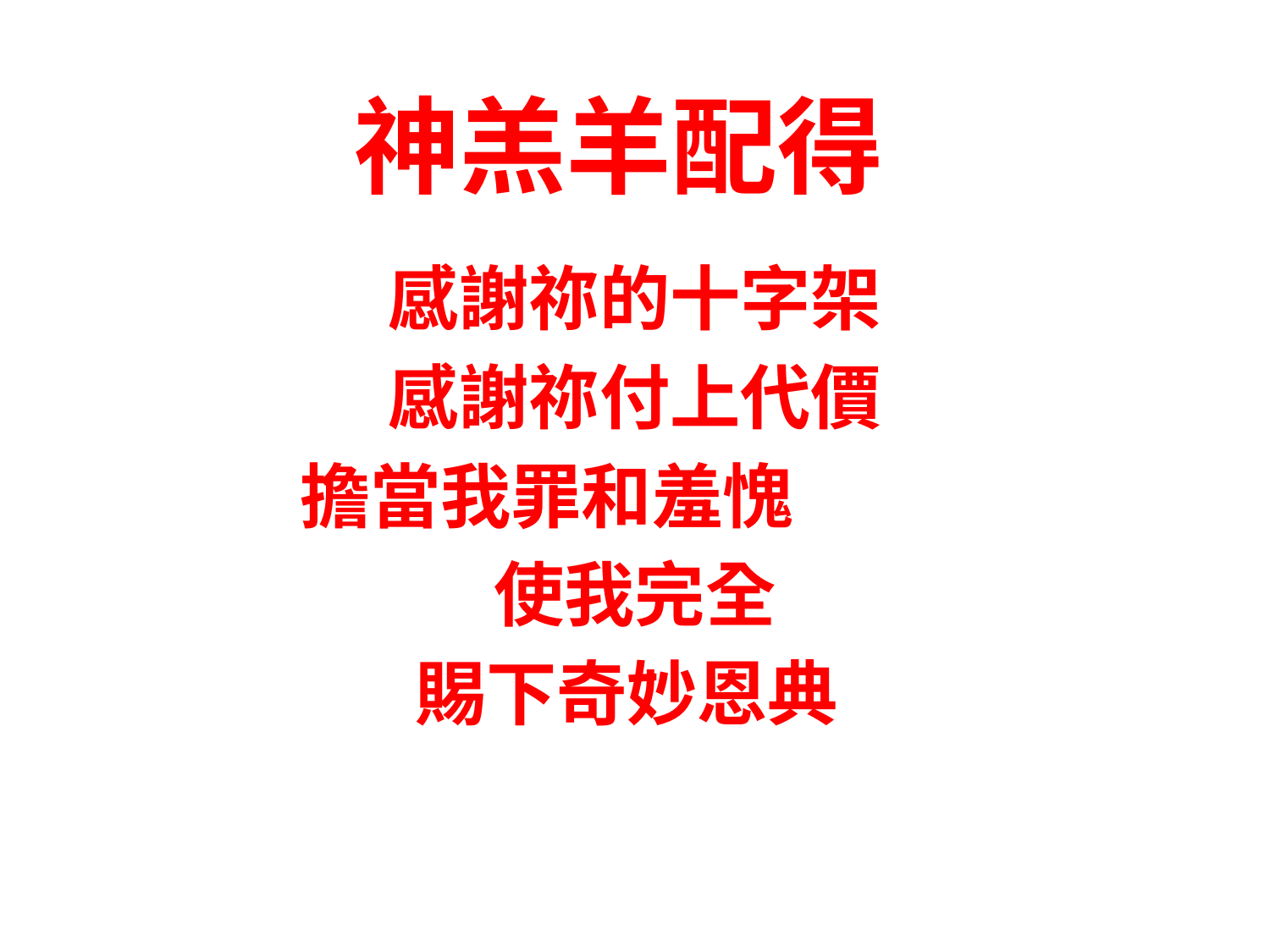

# 神羔羊配得
感謝祢的十字架
感謝祢付上代價
擔當我罪和羞愧
使我完全
賜下奇妙恩典